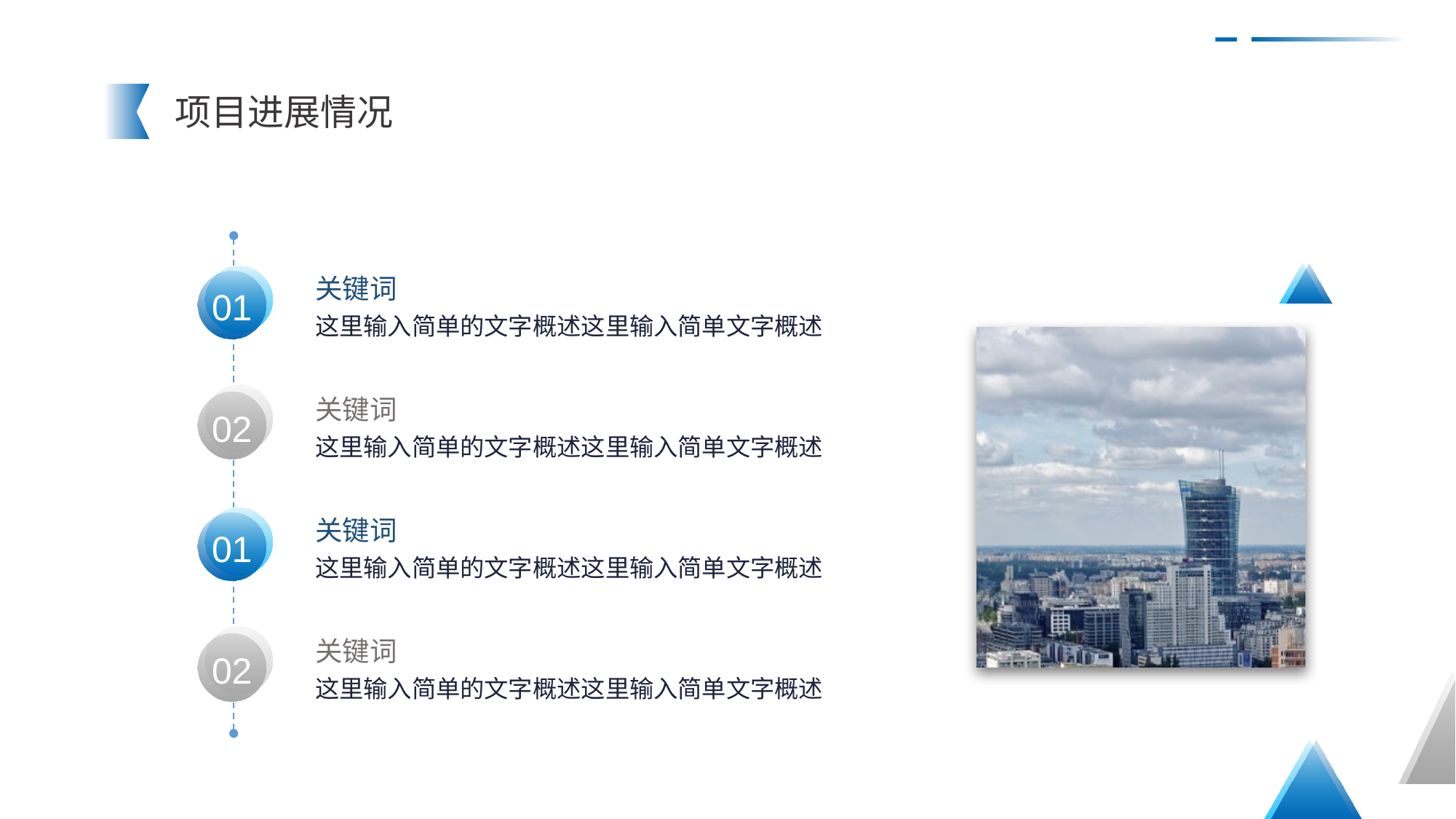

项目进展情况

关键词
这里输入简单的文字概述这里输入简单文字概述
01

关键词
这里输入简单的文字概述这里输入简单文字概述

02

关键词
这里输入简单的文字概述这里输入简单文字概述
01

关键词
这里输入简单的文字概述这里输入简单文字概述

02